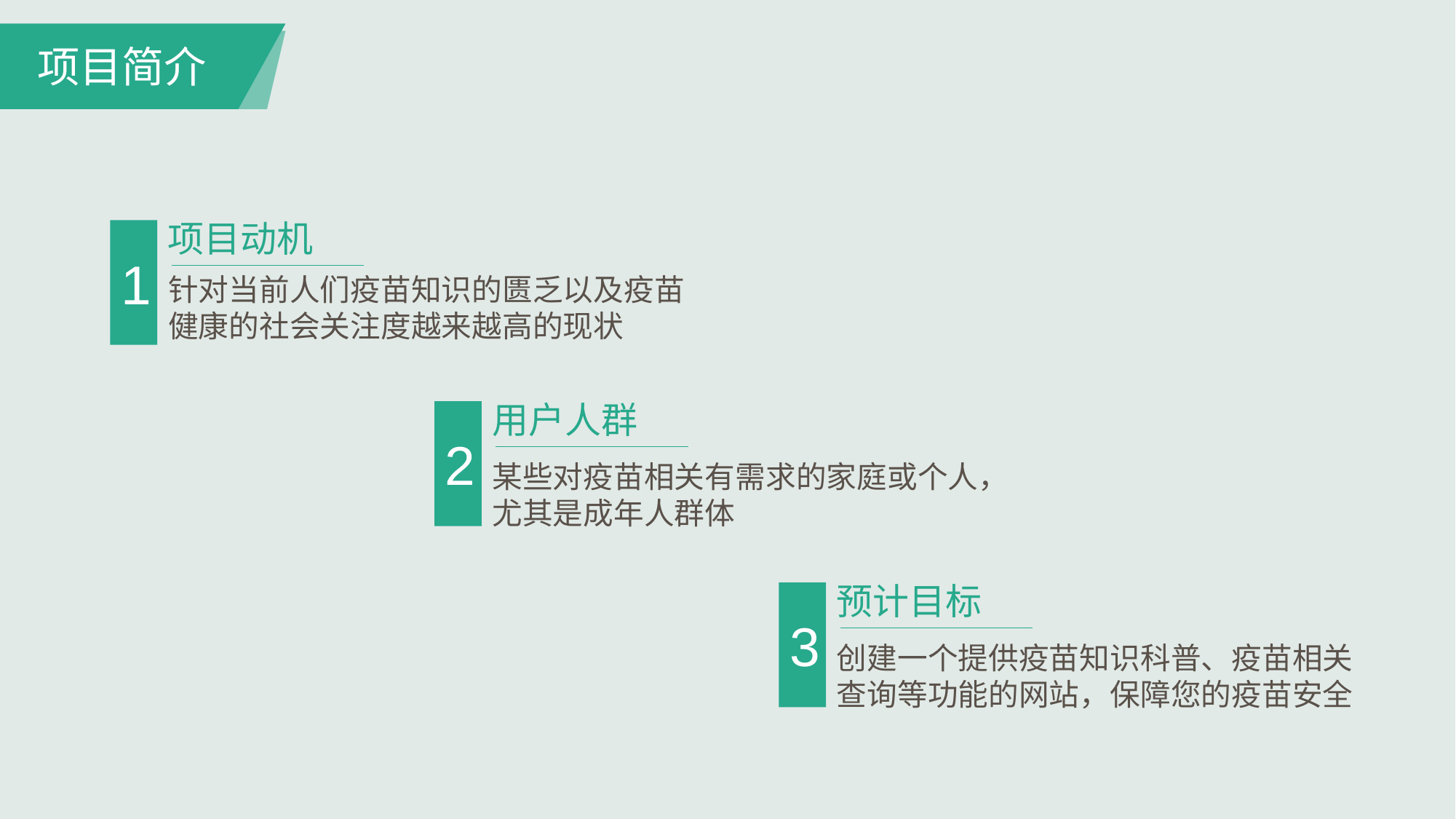

项目简介
项目动机
1
针对当前人们疫苗知识的匮乏以及疫苗健康的社会关注度越来越高的现状
用户人群
2
某些对疫苗相关有需求的家庭或个人，尤其是成年人群体
预计目标
3
创建一个提供疫苗知识科普、疫苗相关查询等功能的网站，保障您的疫苗安全